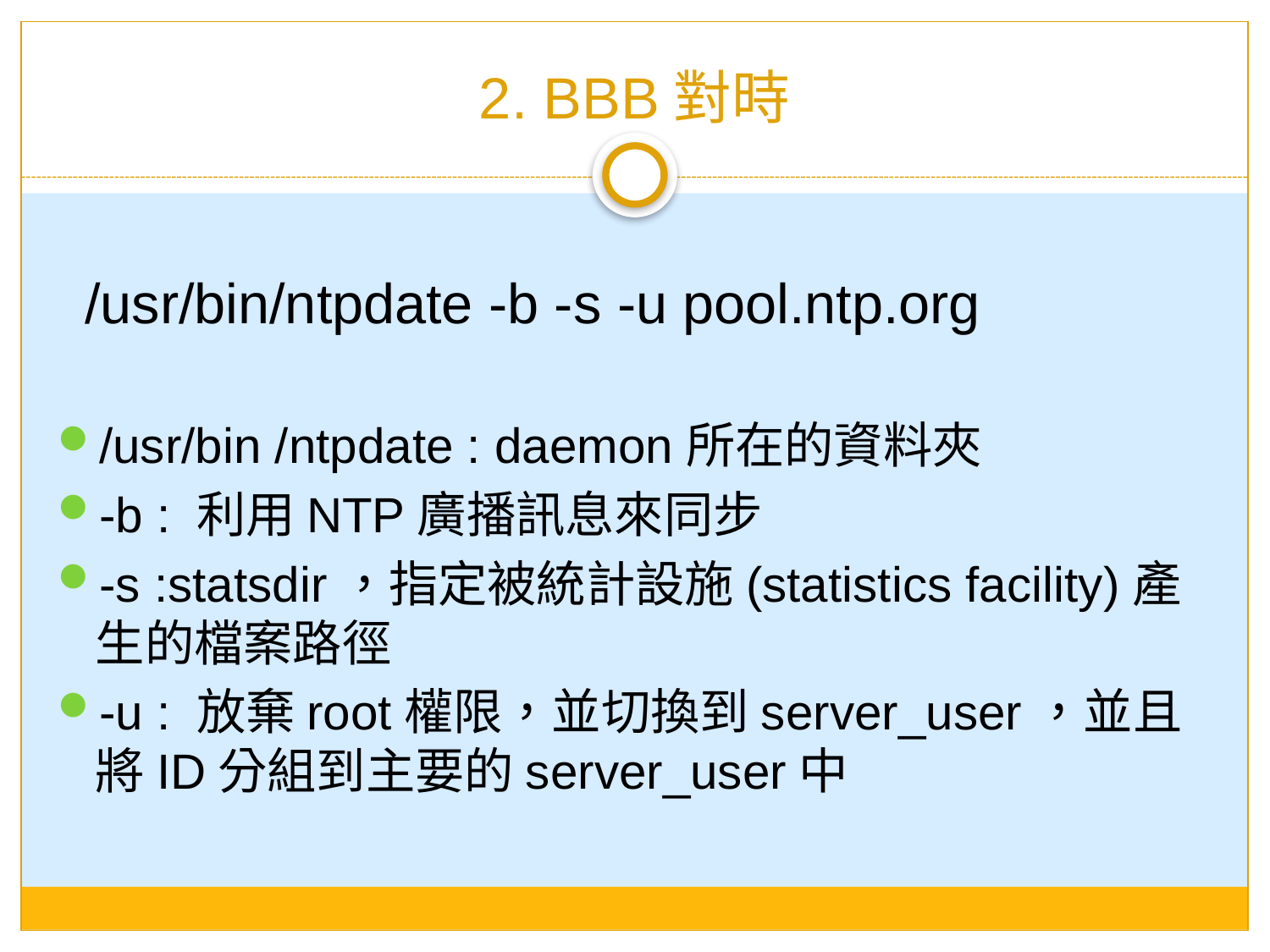

# 2. BBB對時
  /usr/bin/ntpdate -b -s -u pool.ntp.org

/usr/bin /ntpdate : daemon所在的資料夾
-b : 利用NTP廣播訊息來同步
-s :statsdir，指定被統計設施(statistics facility)產生的檔案路徑
-u : 放棄root權限，並切換到server_user，並且將ID分組到主要的server_user中